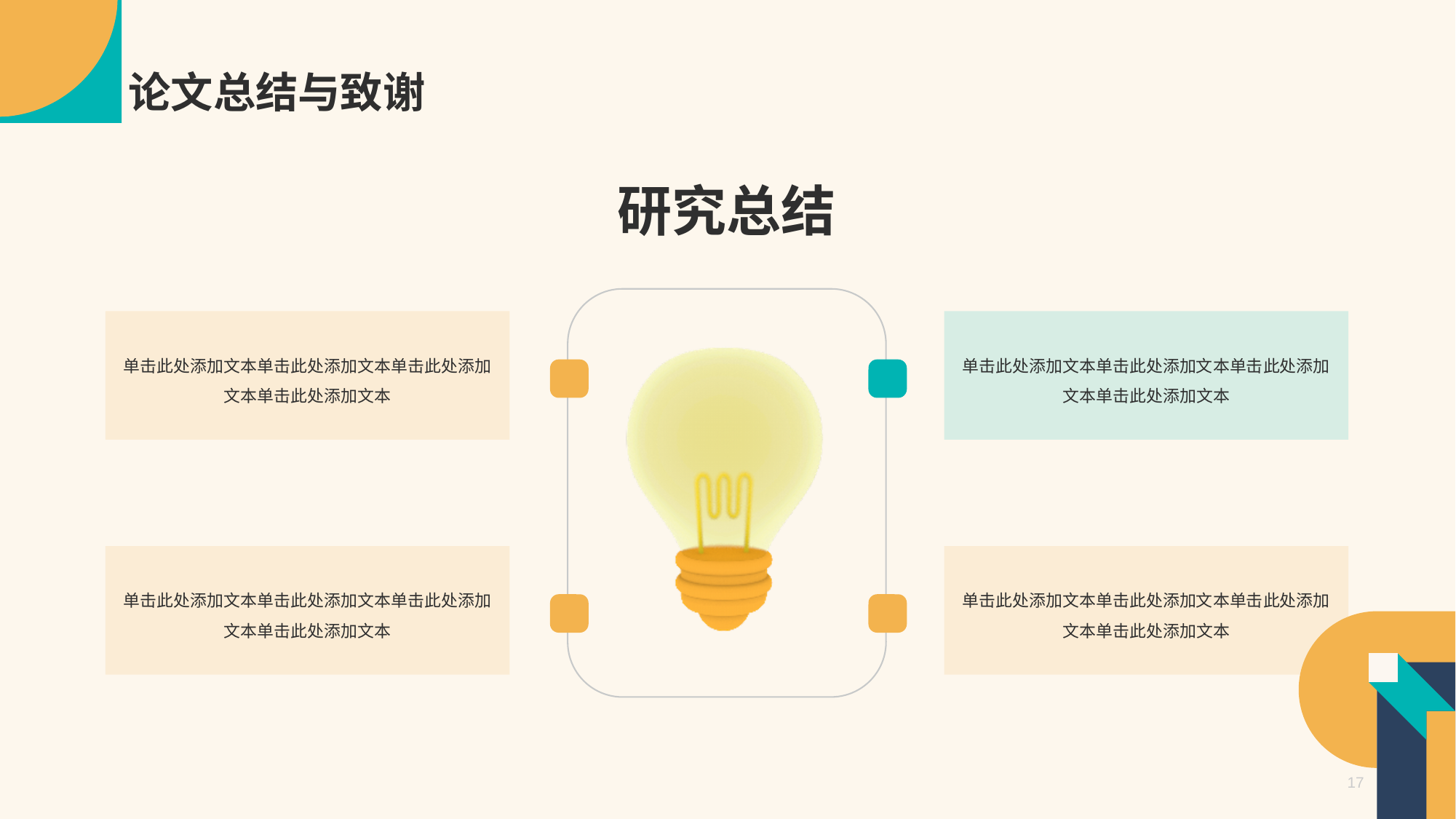

# 论文总结与致谢
研究总结

单击此处添加文本单击此处添加文本单击此处添加文本单击此处添加文本
单击此处添加文本单击此处添加文本单击此处添加文本单击此处添加文本

单击此处添加文本单击此处添加文本单击此处添加文本单击此处添加文本
单击此处添加文本单击此处添加文本单击此处添加文本单击此处添加文本

17